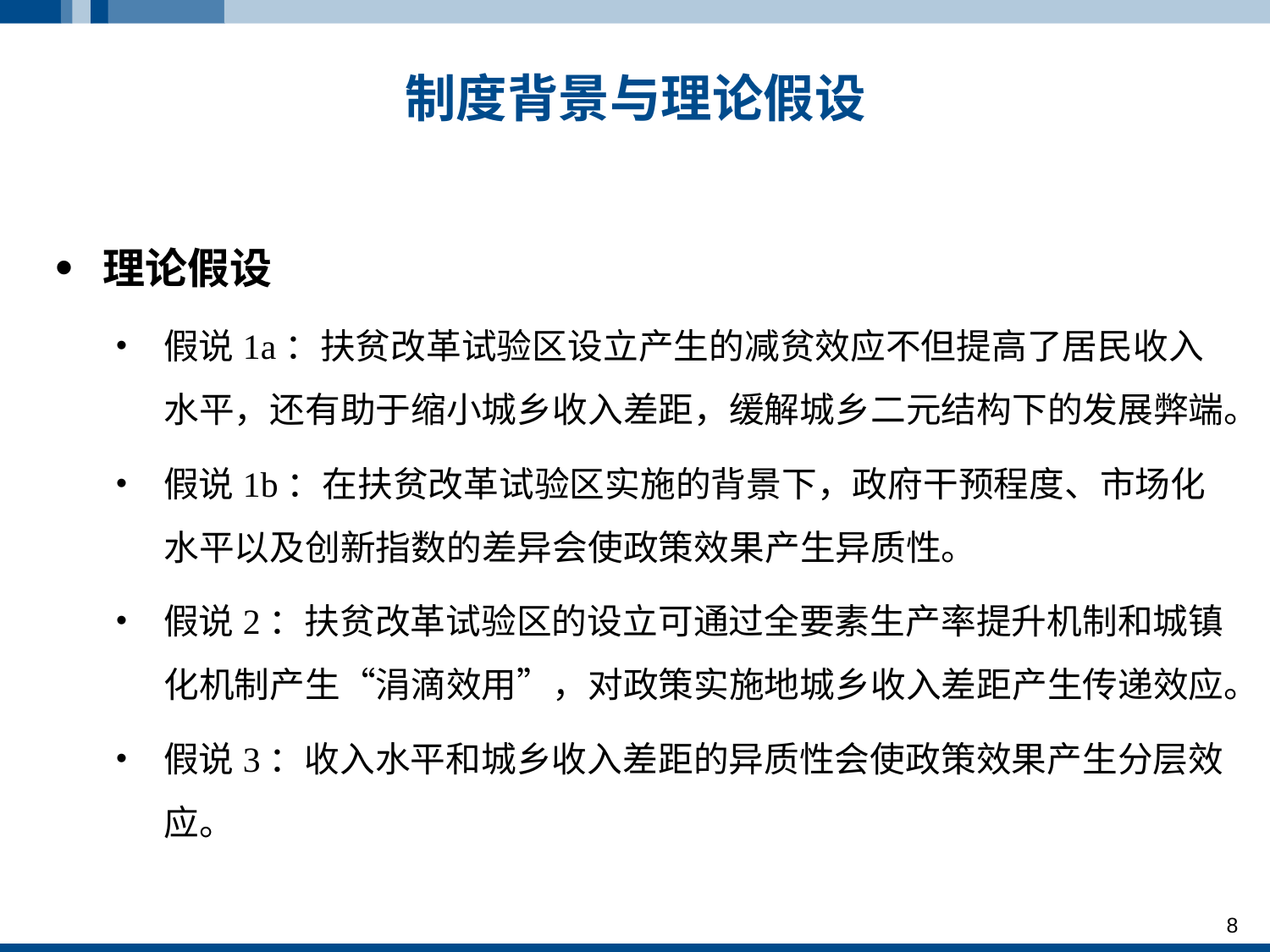

# 制度背景与理论假设
理论假设
假说1a：扶贫改革试验区设立产生的减贫效应不但提高了居民收入水平，还有助于缩小城乡收入差距，缓解城乡二元结构下的发展弊端。
假说1b：在扶贫改革试验区实施的背景下，政府干预程度、市场化水平以及创新指数的差异会使政策效果产生异质性。
假说2：扶贫改革试验区的设立可通过全要素生产率提升机制和城镇化机制产生“涓滴效用”，对政策实施地城乡收入差距产生传递效应。
假说3：收入水平和城乡收入差距的异质性会使政策效果产生分层效应。

8